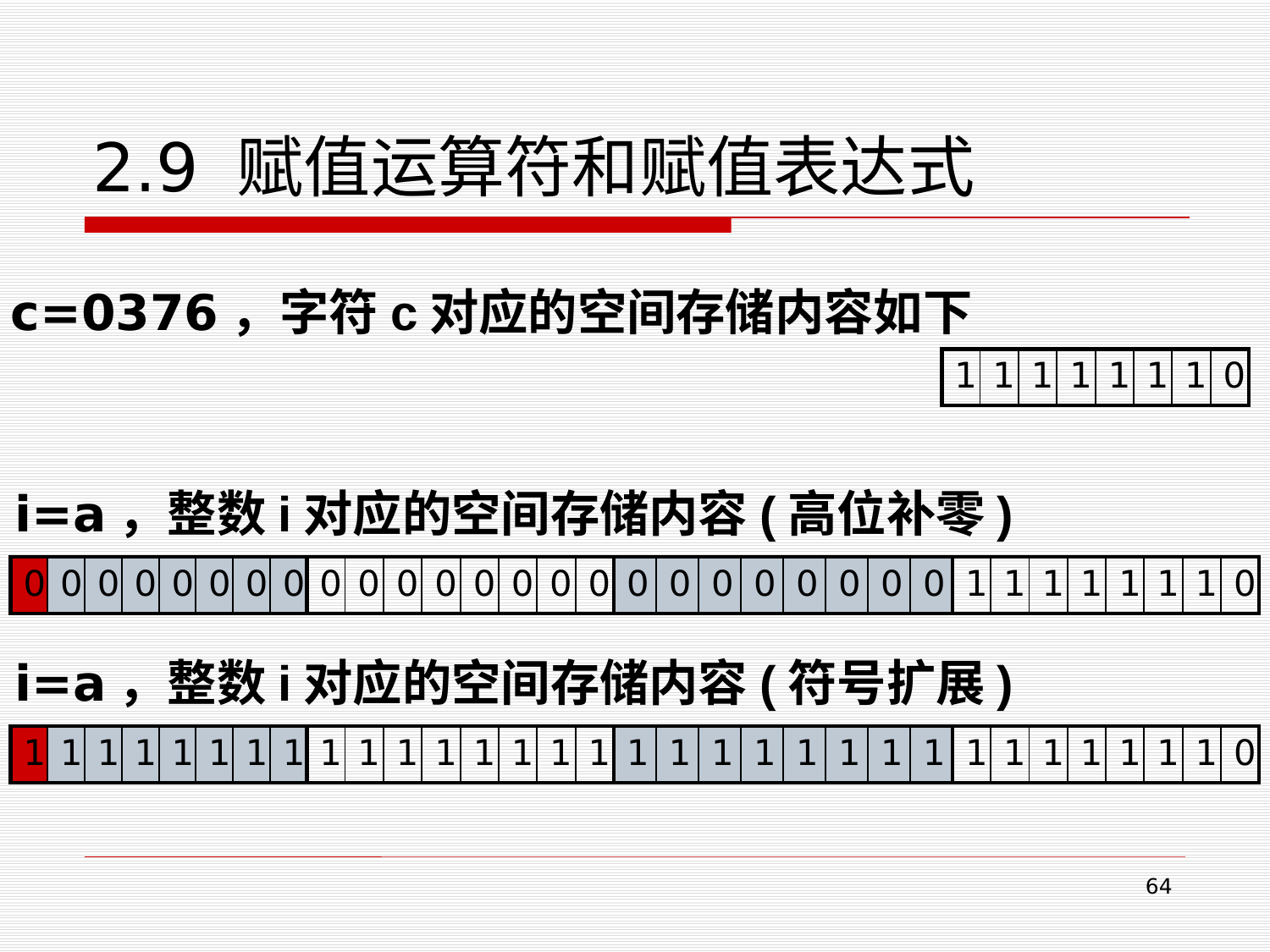

# 2.9 赋值运算符和赋值表达式
c=0376，字符c对应的空间存储内容如下
| 1 | 1 | 1 | 1 | 1 | 1 | 1 | 0 |
| --- | --- | --- | --- | --- | --- | --- | --- |
i=a，整数i对应的空间存储内容(高位补零)
| 0 | 0 | 0 | 0 | 0 | 0 | 0 | 0 |
| --- | --- | --- | --- | --- | --- | --- | --- |
| 0 | 0 | 0 | 0 | 0 | 0 | 0 | 0 |
| --- | --- | --- | --- | --- | --- | --- | --- |
| 0 | 0 | 0 | 0 | 0 | 0 | 0 | 0 |
| --- | --- | --- | --- | --- | --- | --- | --- |
| 1 | 1 | 1 | 1 | 1 | 1 | 1 | 0 |
| --- | --- | --- | --- | --- | --- | --- | --- |
i=a，整数i对应的空间存储内容(符号扩展)
| 1 | 1 | 1 | 1 | 1 | 1 | 1 | 1 |
| --- | --- | --- | --- | --- | --- | --- | --- |
| 1 | 1 | 1 | 1 | 1 | 1 | 1 | 1 |
| --- | --- | --- | --- | --- | --- | --- | --- |
| 1 | 1 | 1 | 1 | 1 | 1 | 1 | 1 |
| --- | --- | --- | --- | --- | --- | --- | --- |
| 1 | 1 | 1 | 1 | 1 | 1 | 1 | 0 |
| --- | --- | --- | --- | --- | --- | --- | --- |
64